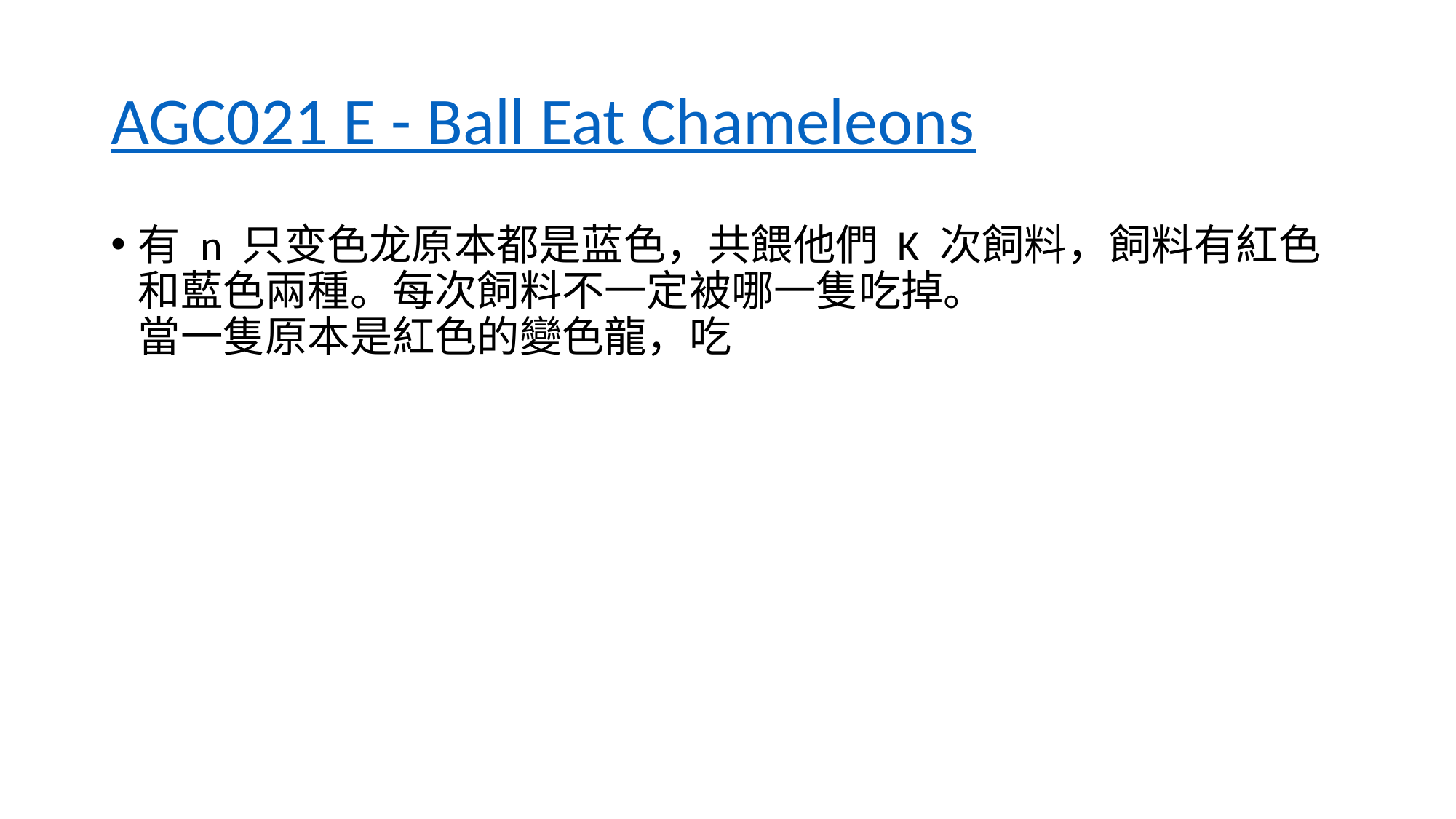

# AGC021 E - Ball Eat Chameleons
有 n 只变色龙原本都是蓝色，共餵他們 K 次飼料，飼料有紅色和藍色兩種。每次飼料不一定被哪一隻吃掉。
當一隻原本是紅色的變色龍，吃